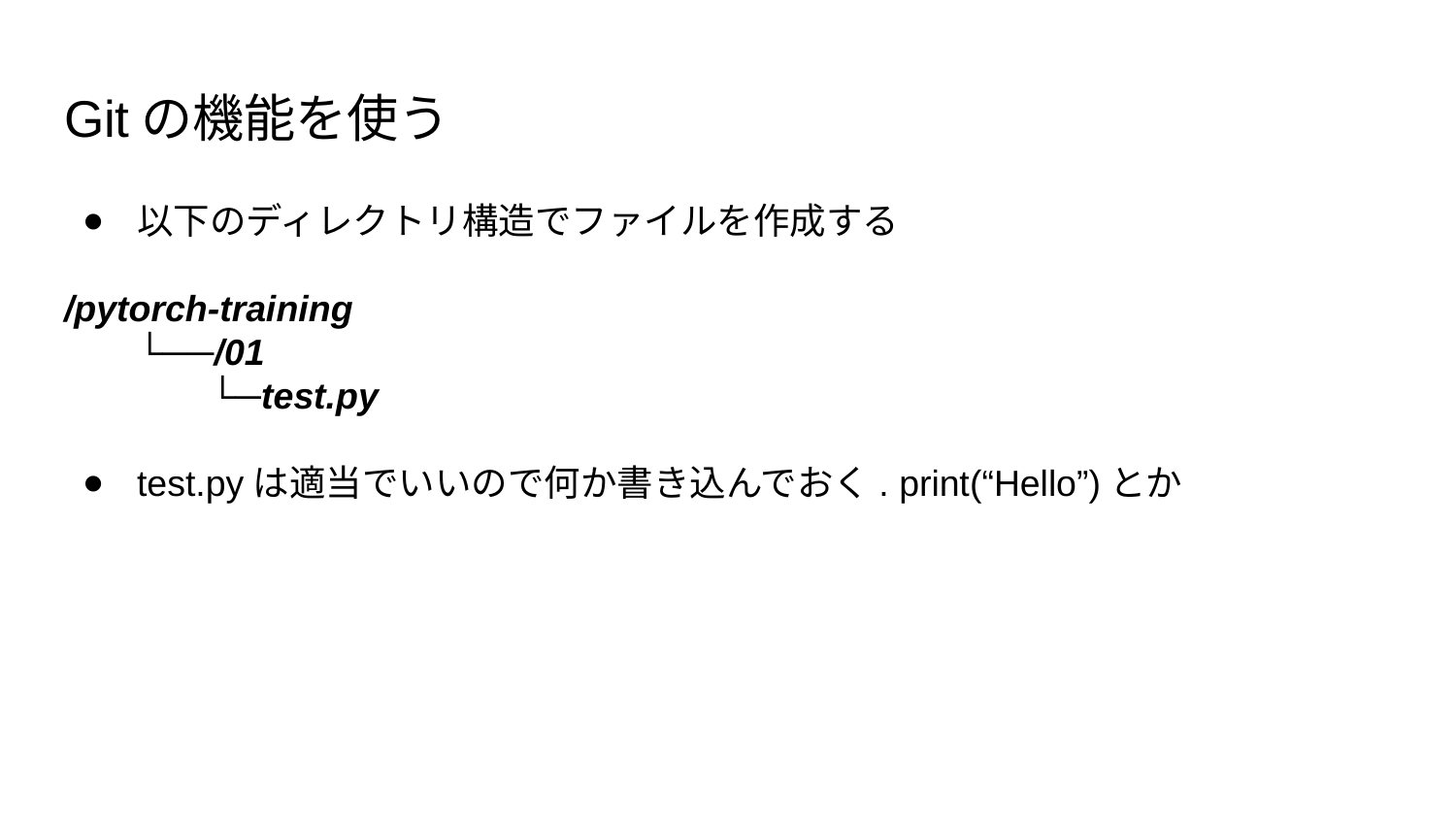

# Gitの機能を使う
以下のディレクトリ構造でファイルを作成する

/pytorch-training
└──/01
└─test.py

test.pyは適当でいいので何か書き込んでおく. print(“Hello”)とか